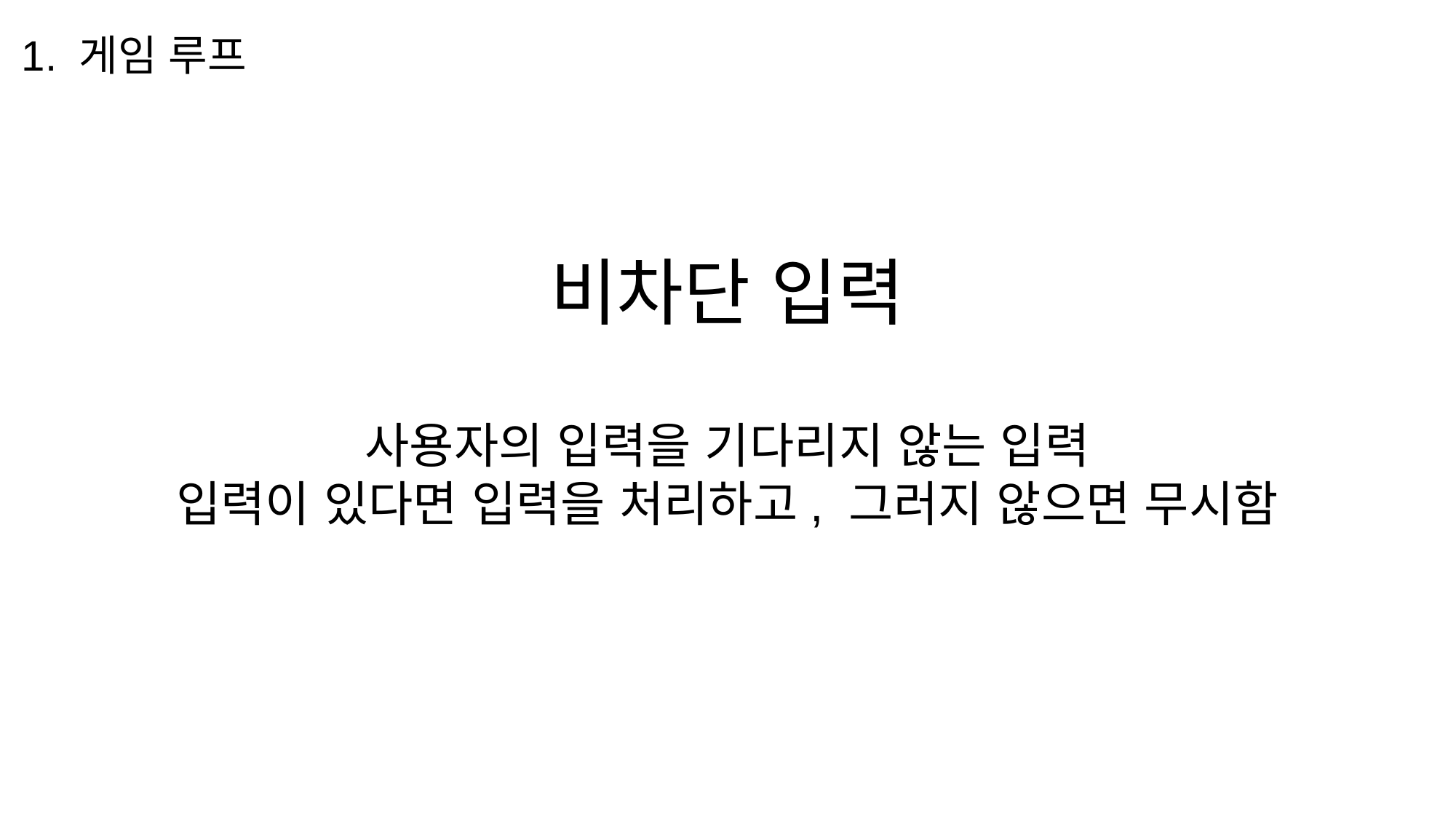

1. 게임 루프
비차단 입력
사용자의 입력을 기다리지 않는 입력
입력이 있다면 입력을 처리하고, 그러지 않으면 무시함